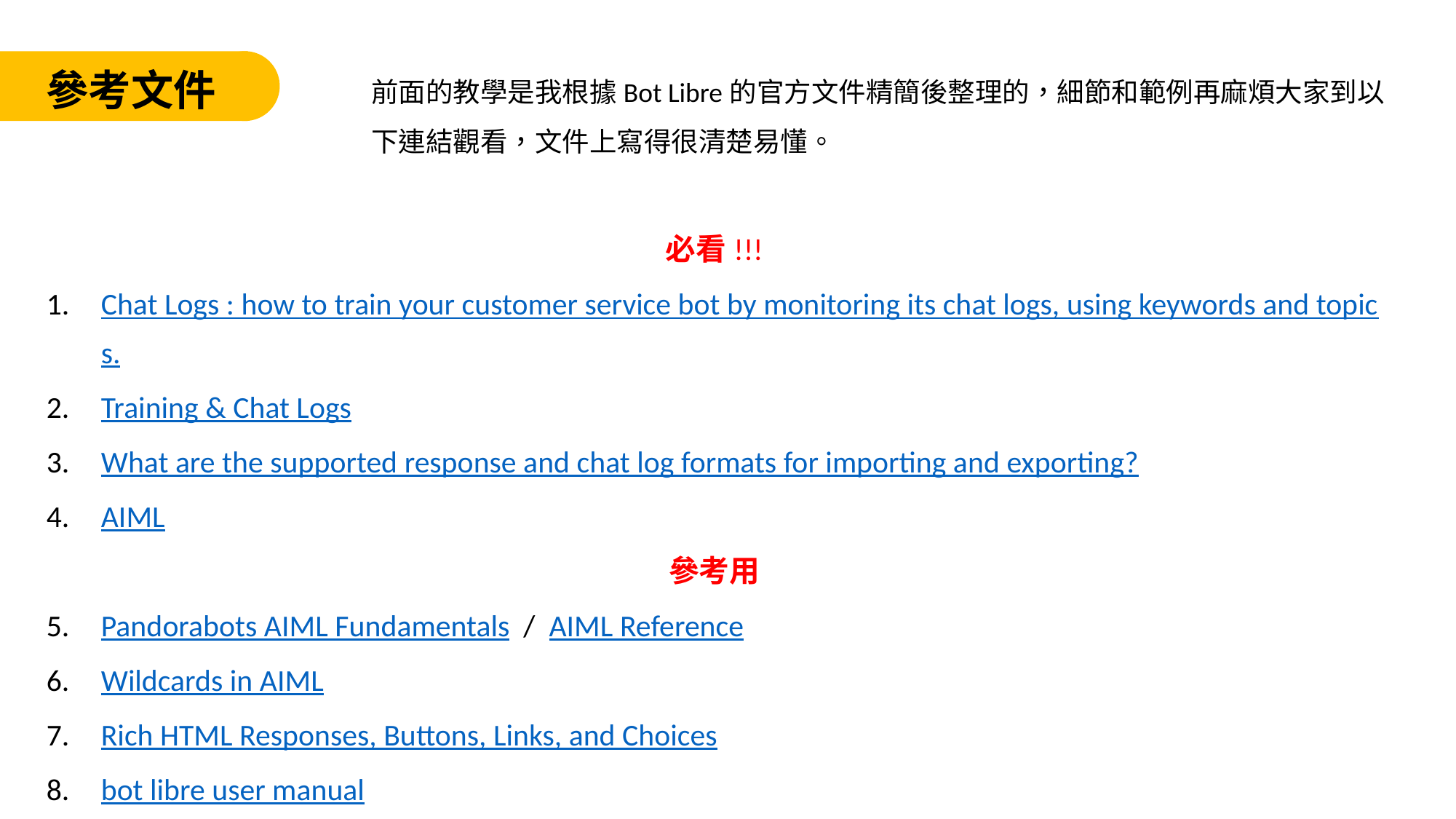

前面的教學是我根據Bot Libre的官方文件精簡後整理的，細節和範例再麻煩大家到以下連結觀看，文件上寫得很清楚易懂。
參考文件
必看!!!
Chat Logs : how to train your customer service bot by monitoring its chat logs, using keywords and topics.
Training & Chat Logs
What are the supported response and chat log formats for importing and exporting?
AIML
參考用
Pandorabots AIML Fundamentals  /  AIML Reference
Wildcards in AIML
Rich HTML Responses, Buttons, Links, and Choices
bot libre user manual